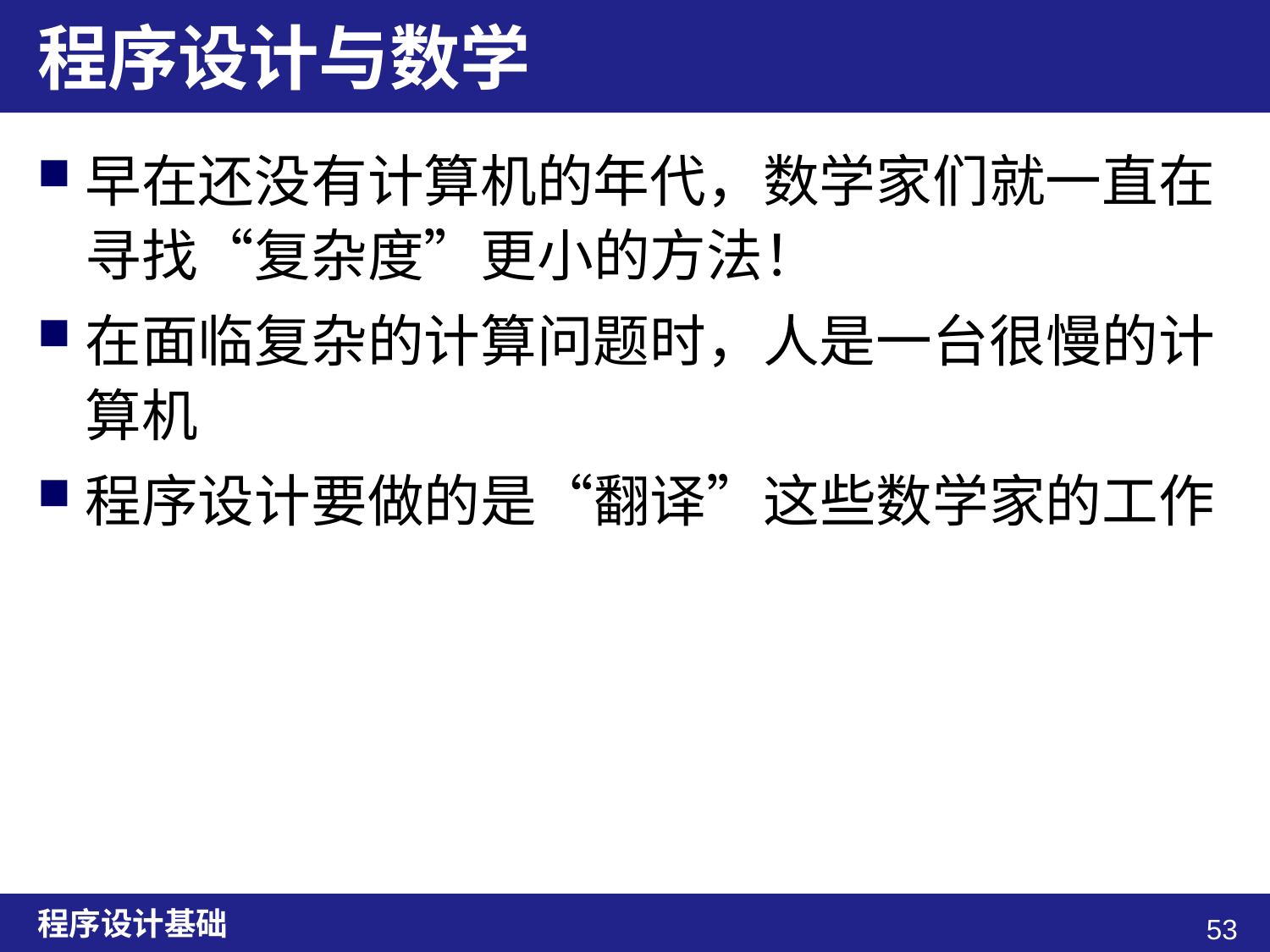

# 程序设计与数学
早在还没有计算机的年代，数学家们就一直在寻找“复杂度”更小的方法！
在面临复杂的计算问题时，人是一台很慢的计算机
程序设计要做的是“翻译”这些数学家的工作